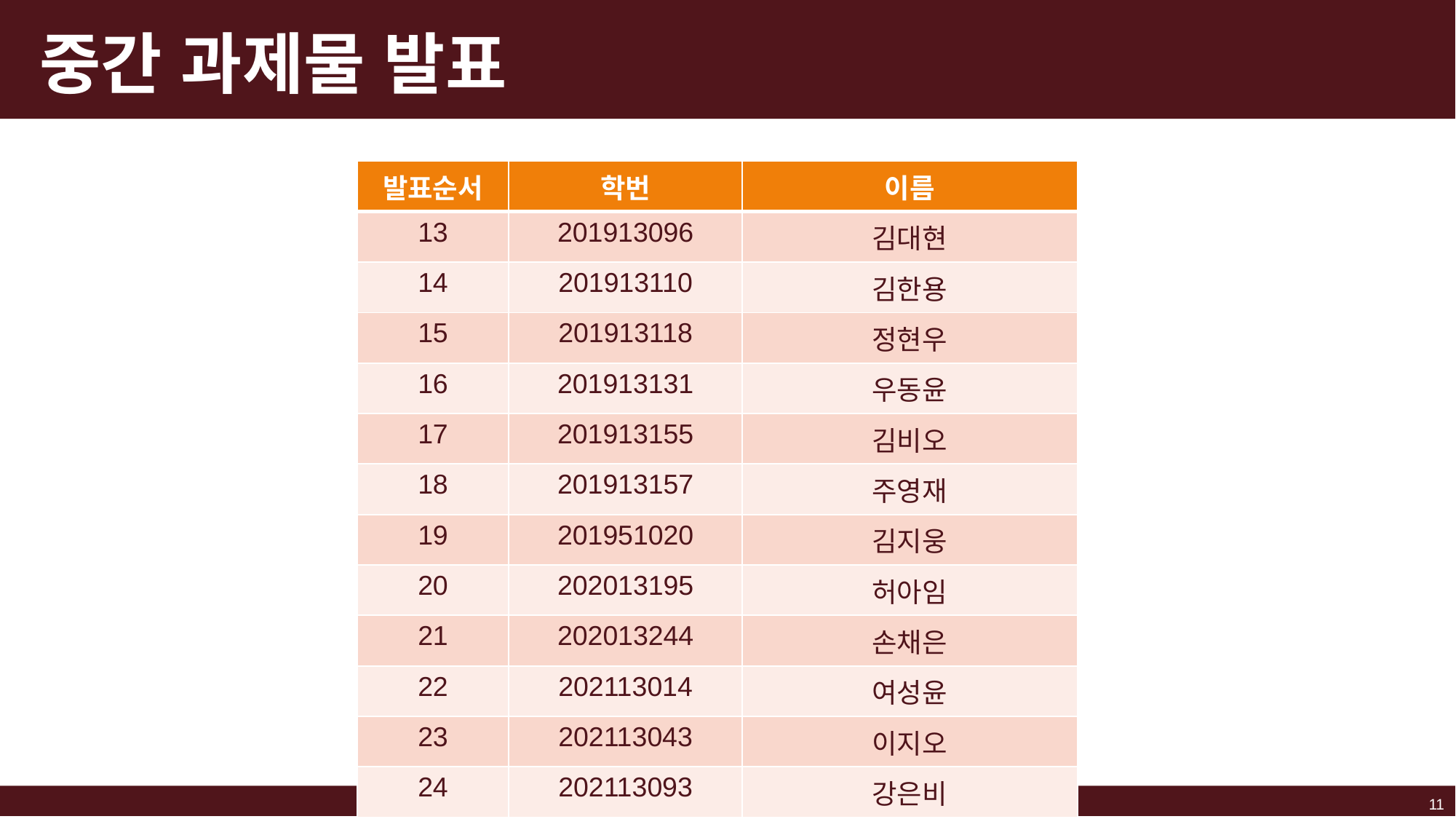

# 중간 과제물 발표
| 발표순서 | 학번 | 이름 |
| --- | --- | --- |
| 13 | 201913096 | 김대현 |
| 14 | 201913110 | 김한용 |
| 15 | 201913118 | 정현우 |
| 16 | 201913131 | 우동윤 |
| 17 | 201913155 | 김비오 |
| 18 | 201913157 | 주영재 |
| 19 | 201951020 | 김지웅 |
| 20 | 202013195 | 허아임 |
| 21 | 202013244 | 손채은 |
| 22 | 202113014 | 여성윤 |
| 23 | 202113043 | 이지오 |
| 24 | 202113093 | 강은비 |
11
ck.ac.kr